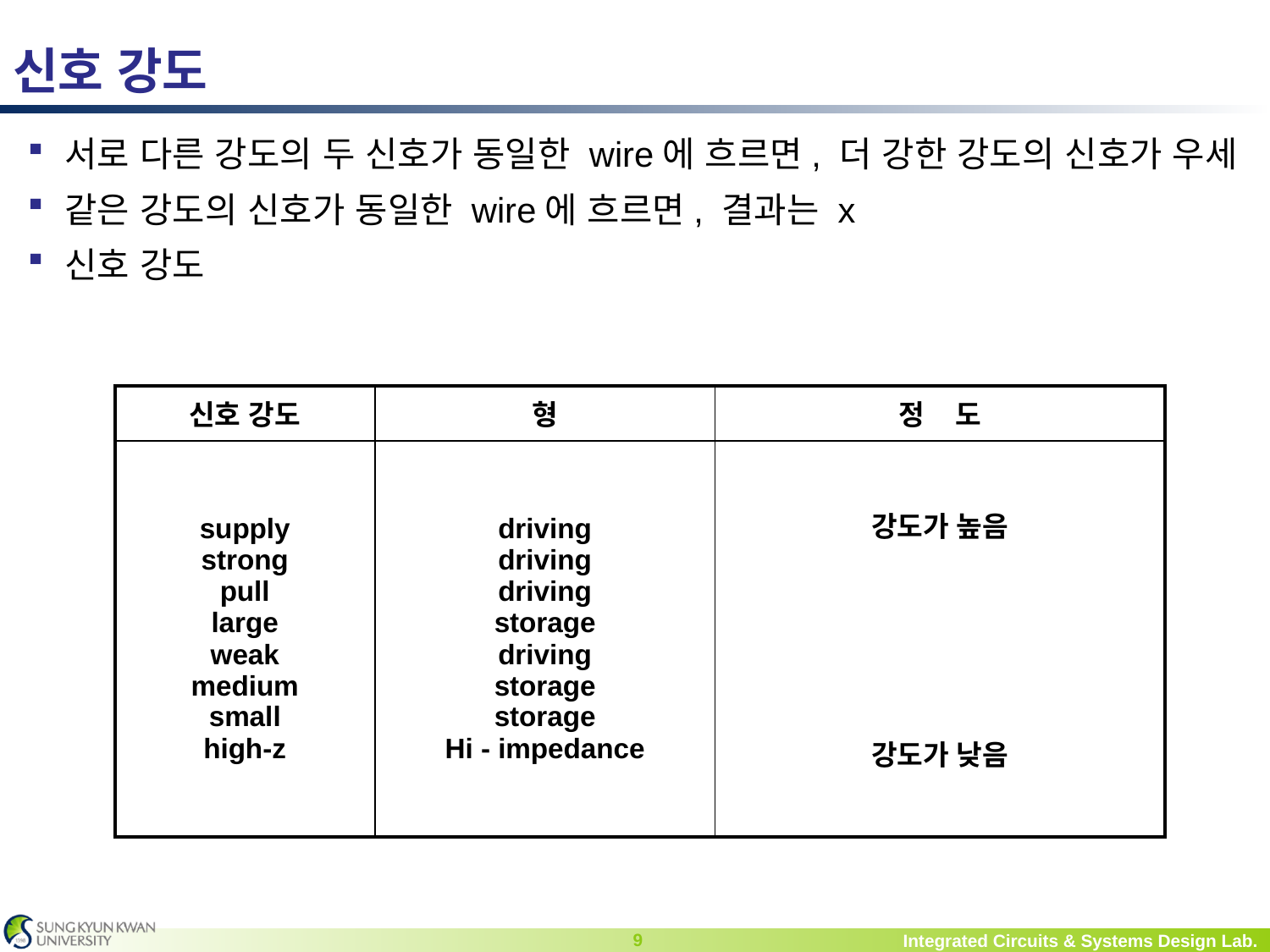

# 신호 강도
서로 다른 강도의 두 신호가 동일한 wire에 흐르면, 더 강한 강도의 신호가 우세
같은 강도의 신호가 동일한 wire에 흐르면, 결과는 x
신호 강도

| 신호 강도 | 형 | 정 도 |
| --- | --- | --- |
| supply strong pull large weak medium small high-z | driving driving driving storage driving storage storage Hi - impedance | 강도가 높음 강도가 낮음 |